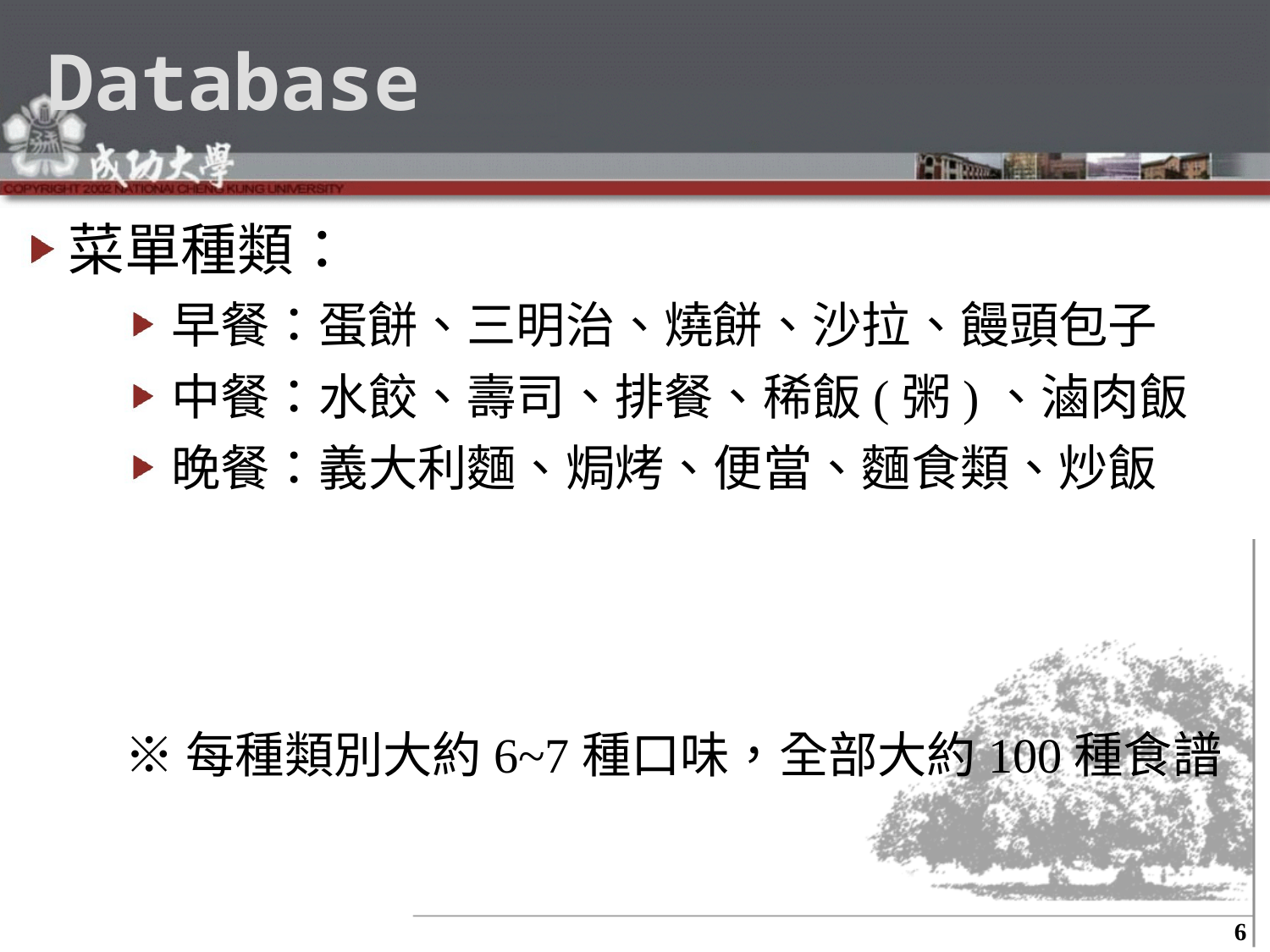

Database
菜單種類：
早餐：蛋餅、三明治、燒餅、沙拉、饅頭包子
中餐：水餃、壽司、排餐、稀飯(粥)、滷肉飯
晚餐：義大利麵、焗烤、便當、麵食類、炒飯

※每種類別大約6~7種口味，全部大約100種食譜

6